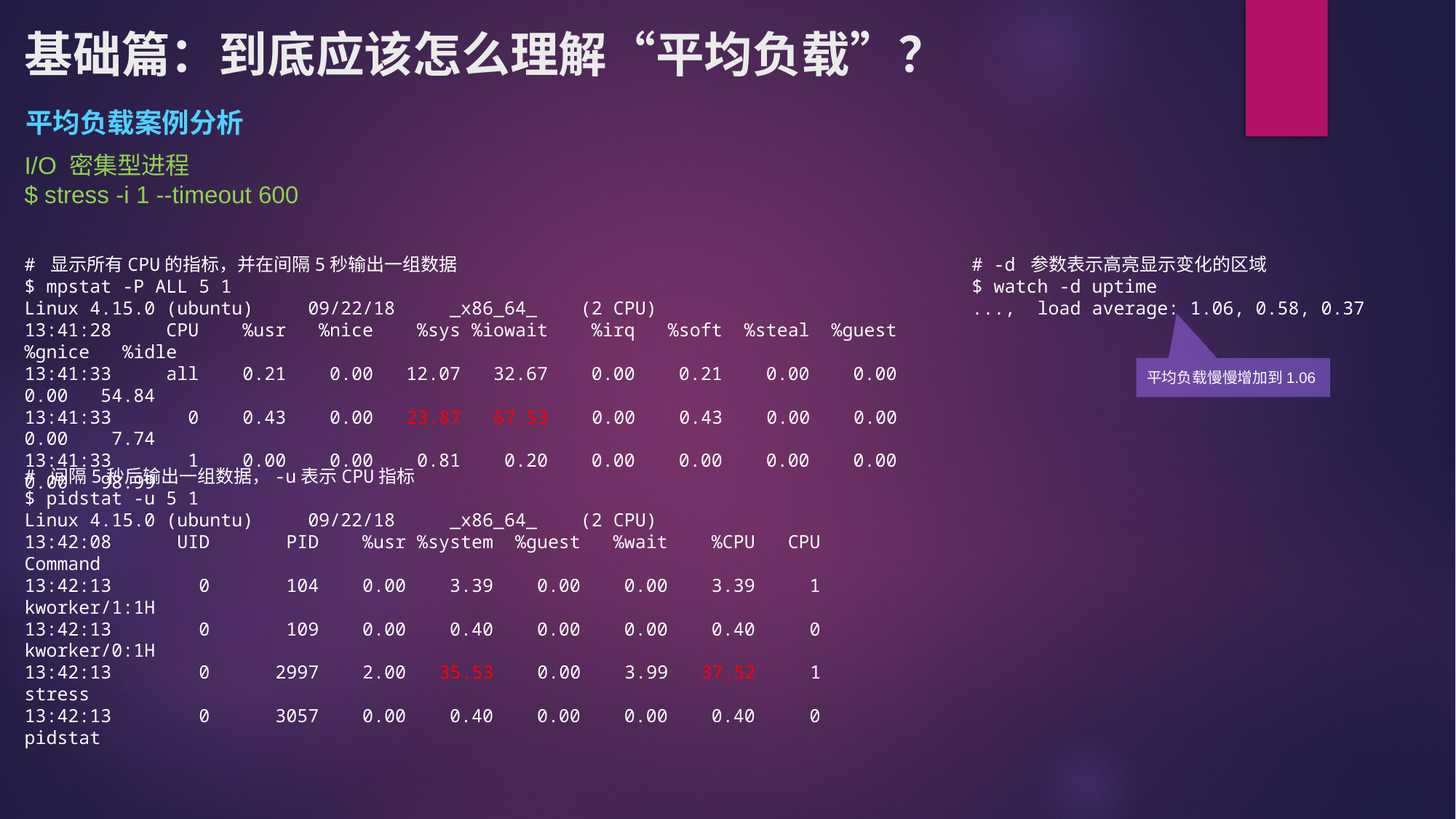

# 基础篇：到底应该怎么理解“平均负载”？
平均负载案例分析
I/O 密集型进程
$ stress -i 1 --timeout 600
# 显示所有CPU的指标，并在间隔5秒输出一组数据
$ mpstat -P ALL 5 1
Linux 4.15.0 (ubuntu)     09/22/18     _x86_64_    (2 CPU)
13:41:28     CPU    %usr   %nice    %sys %iowait    %irq   %soft  %steal  %guest  %gnice   %idle
13:41:33     all    0.21    0.00   12.07   32.67    0.00    0.21    0.00    0.00    0.00   54.84
13:41:33       0    0.43    0.00   23.87   67.53    0.00    0.43    0.00    0.00    0.00    7.74
13:41:33       1    0.00    0.00    0.81    0.20    0.00    0.00    0.00    0.00    0.00   98.99
# -d 参数表示高亮显示变化的区域
$ watch -d uptime
...,  load average: 1.06, 0.58, 0.37
平均负载慢慢增加到1.06
# 间隔5秒后输出一组数据，-u表示CPU指标
$ pidstat -u 5 1
Linux 4.15.0 (ubuntu)     09/22/18     _x86_64_    (2 CPU)
13:42:08      UID       PID    %usr %system  %guest   %wait    %CPU   CPU  Command
13:42:13        0       104    0.00    3.39    0.00    0.00    3.39     1  kworker/1:1H
13:42:13        0       109    0.00    0.40    0.00    0.00    0.40     0  kworker/0:1H
13:42:13        0      2997    2.00   35.53    0.00    3.99   37.52     1  stress
13:42:13        0      3057    0.00    0.40    0.00    0.00    0.40     0  pidstat